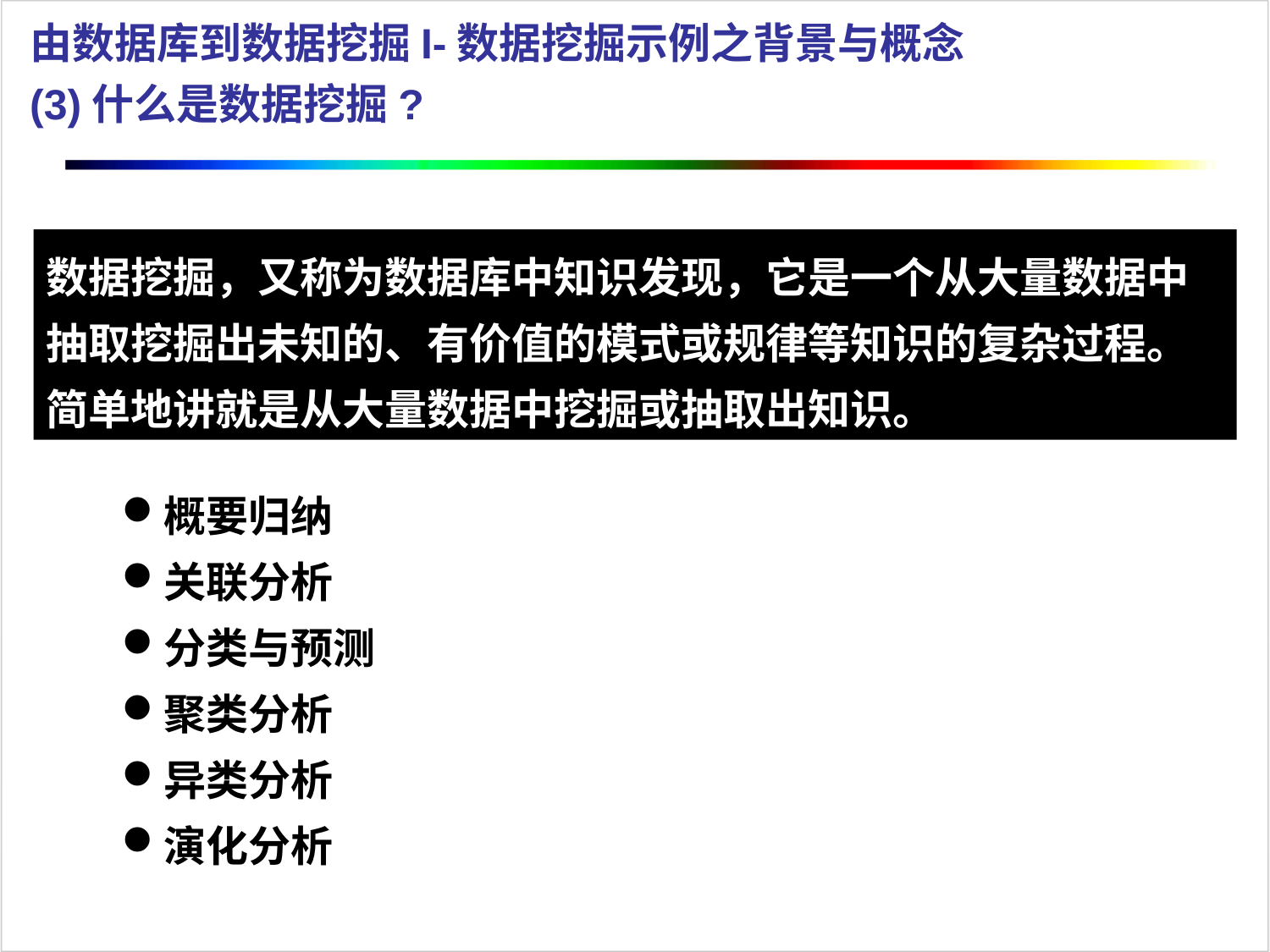

由数据库到数据挖掘I-数据挖掘示例之背景与概念
(3)什么是数据挖掘?
数据挖掘，又称为数据库中知识发现，它是一个从大量数据中抽取挖掘出未知的、有价值的模式或规律等知识的复杂过程。简单地讲就是从大量数据中挖掘或抽取出知识。
概要归纳
关联分析
分类与预测
聚类分析
异类分析
演化分析